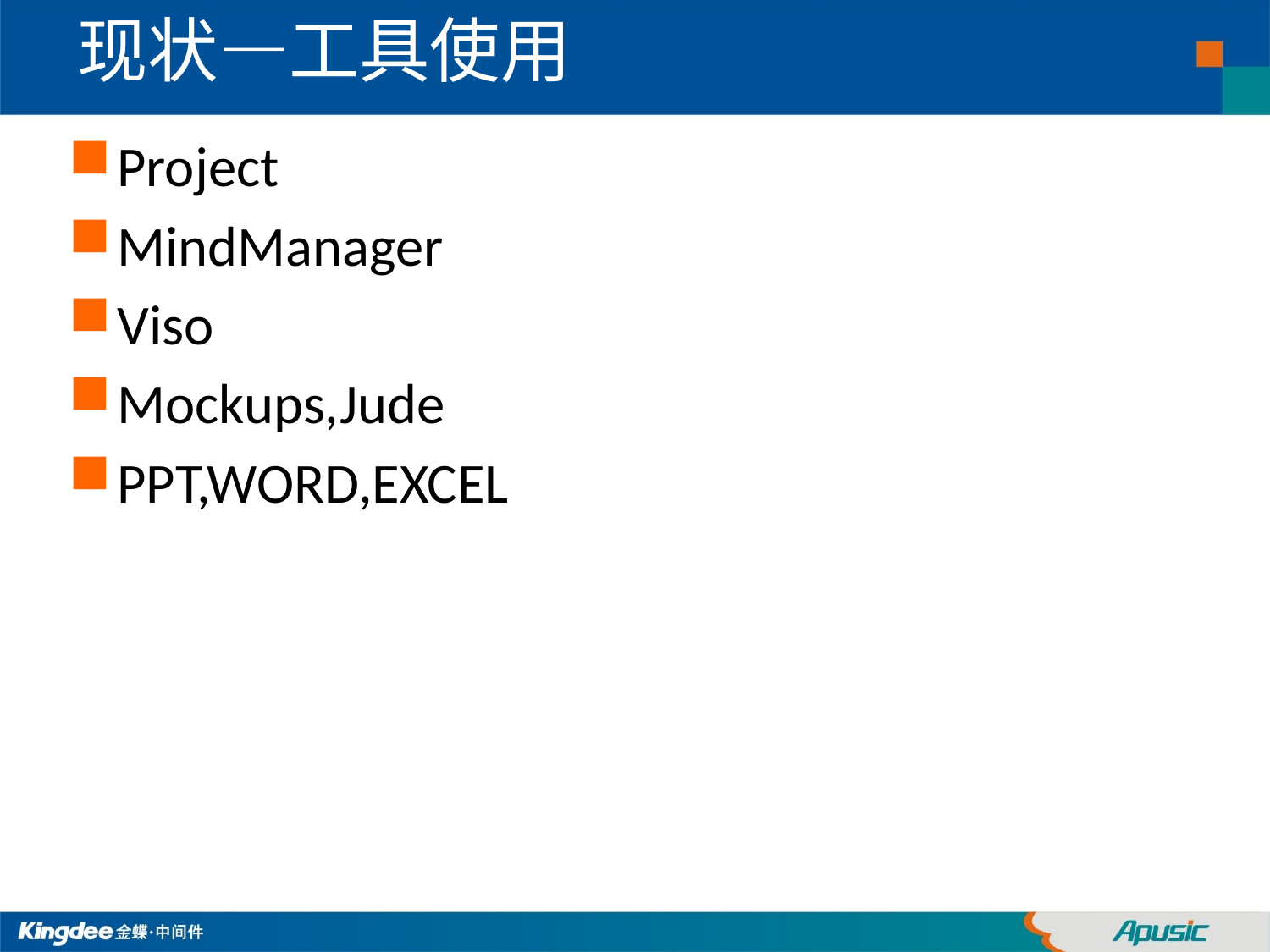

# 现状—工具使用
Project
MindManager
Viso
Mockups,Jude
PPT,WORD,EXCEL